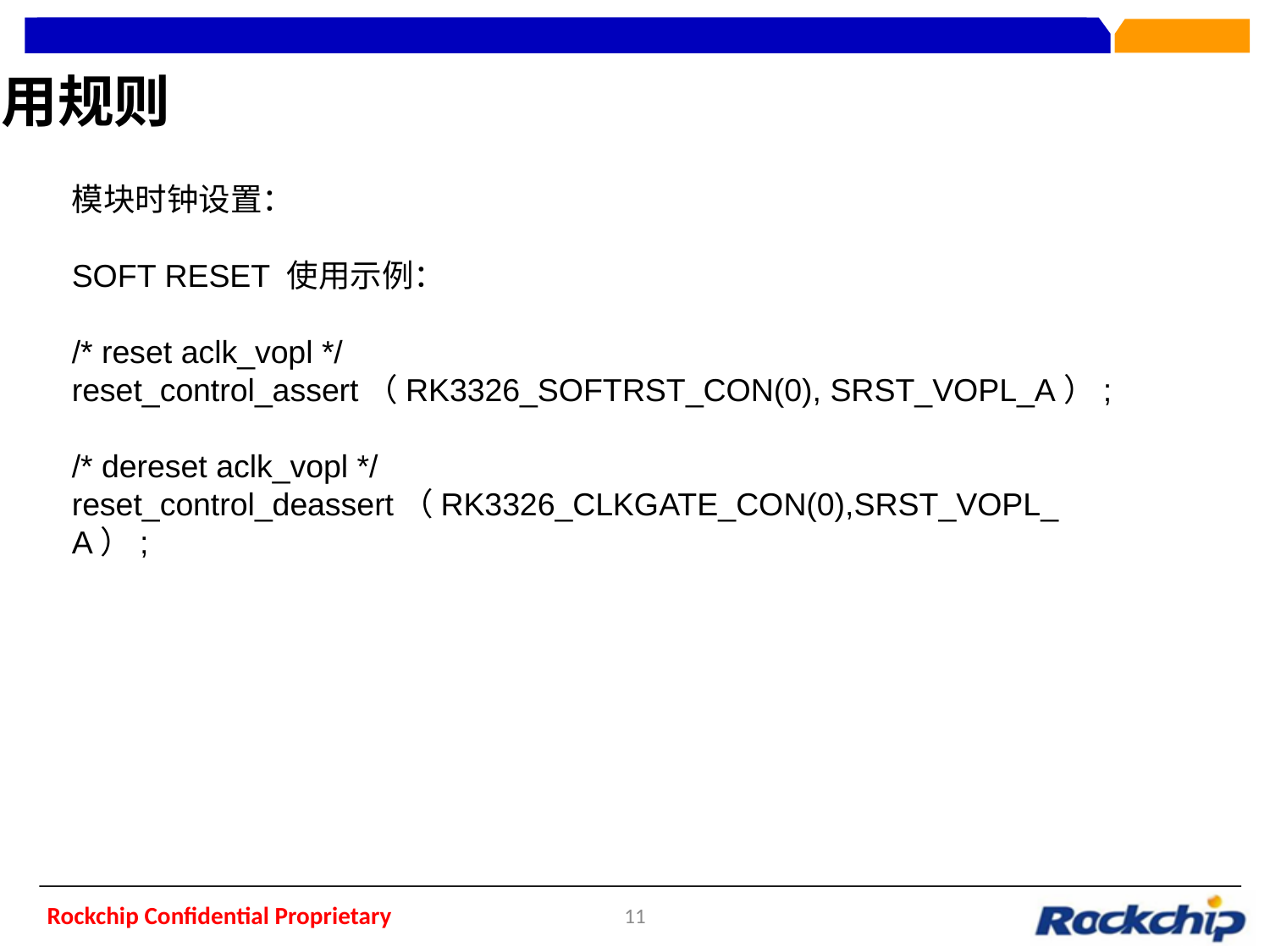

使用规则

模块时钟设置：

SOFT RESET 使用示例：

/* reset aclk_vopl */
reset_control_assert（RK3326_SOFTRST_CON(0), SRST_VOPL_A）;

/* dereset aclk_vopl */
reset_control_deassert（RK3326_CLKGATE_CON(0),SRST_VOPL_A）;